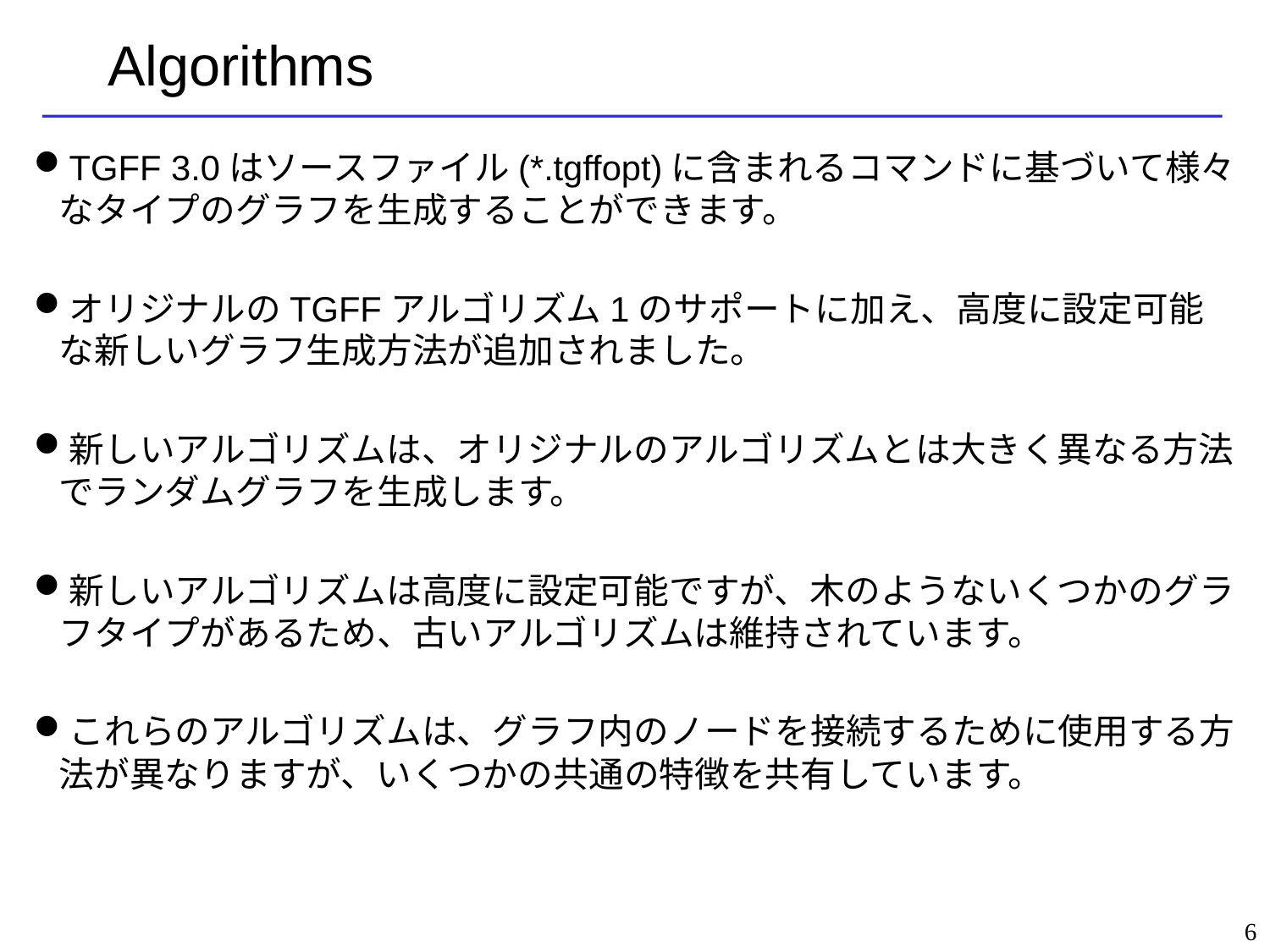

# Algorithms
TGFF 3.0はソースファイル(*.tgffopt)に含まれるコマンドに基づいて様々なタイプのグラフを生成することができます。

オリジナルのTGFFアルゴリズム1のサポートに加え、高度に設定可能な新しいグラフ生成方法が追加されました。

新しいアルゴリズムは、オリジナルのアルゴリズムとは大きく異なる方法でランダムグラフを生成します。

新しいアルゴリズムは高度に設定可能ですが、木のようないくつかのグラフタイプがあるため、古いアルゴリズムは維持されています。

これらのアルゴリズムは、グラフ内のノードを接続するために使用する方法が異なりますが、いくつかの共通の特徴を共有しています。
6